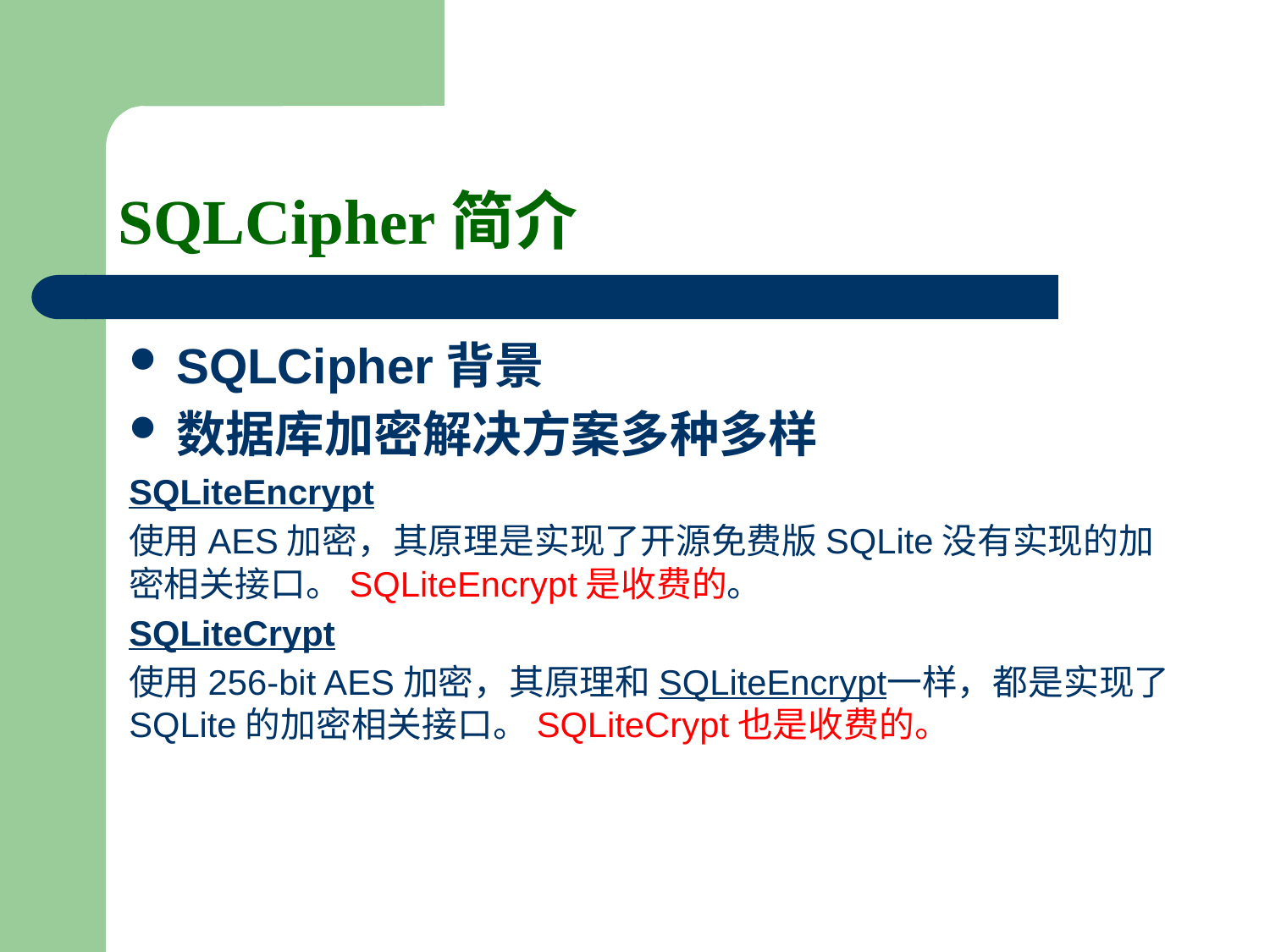

# SQLCipher简介
SQLCipher背景
数据库加密解决方案多种多样
SQLiteEncrypt
使用AES加密，其原理是实现了开源免费版SQLite没有实现的加密相关接口。SQLiteEncrypt是收费的。
SQLiteCrypt
使用256-bit AES加密，其原理和SQLiteEncrypt一样，都是实现了SQLite的加密相关接口。SQLiteCrypt也是收费的。